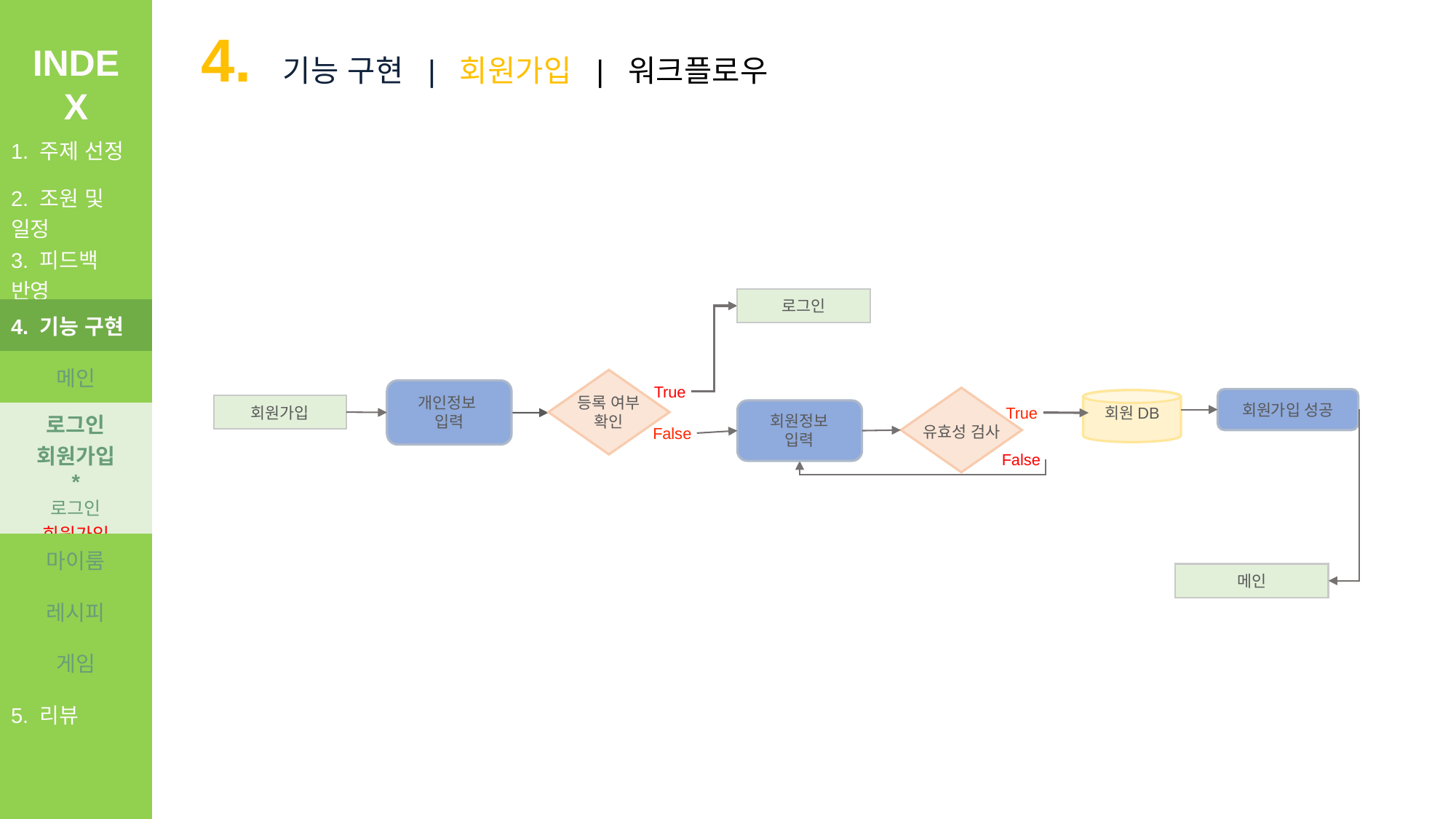

4. 기능 구현  |  회원가입  |  워크플로우
INDEX
| 1. 주제 선정 |
| --- |
| 2. 조원 및 일정 |
| 3. 피드백 반영 |
| 4. 기능 구현 |
| 메인 |
| 로그인 회원가입 \* 로그인 회원가입 |
| 마이룸 |
| 레시피 |
| 게임 |
| 5. 리뷰 |

로그인

등록 여부
확인
True

개인정보
입력

유효성 검사

회원가입 성공

회원DB

회원가입
True

회원정보
입력

False
False

메인